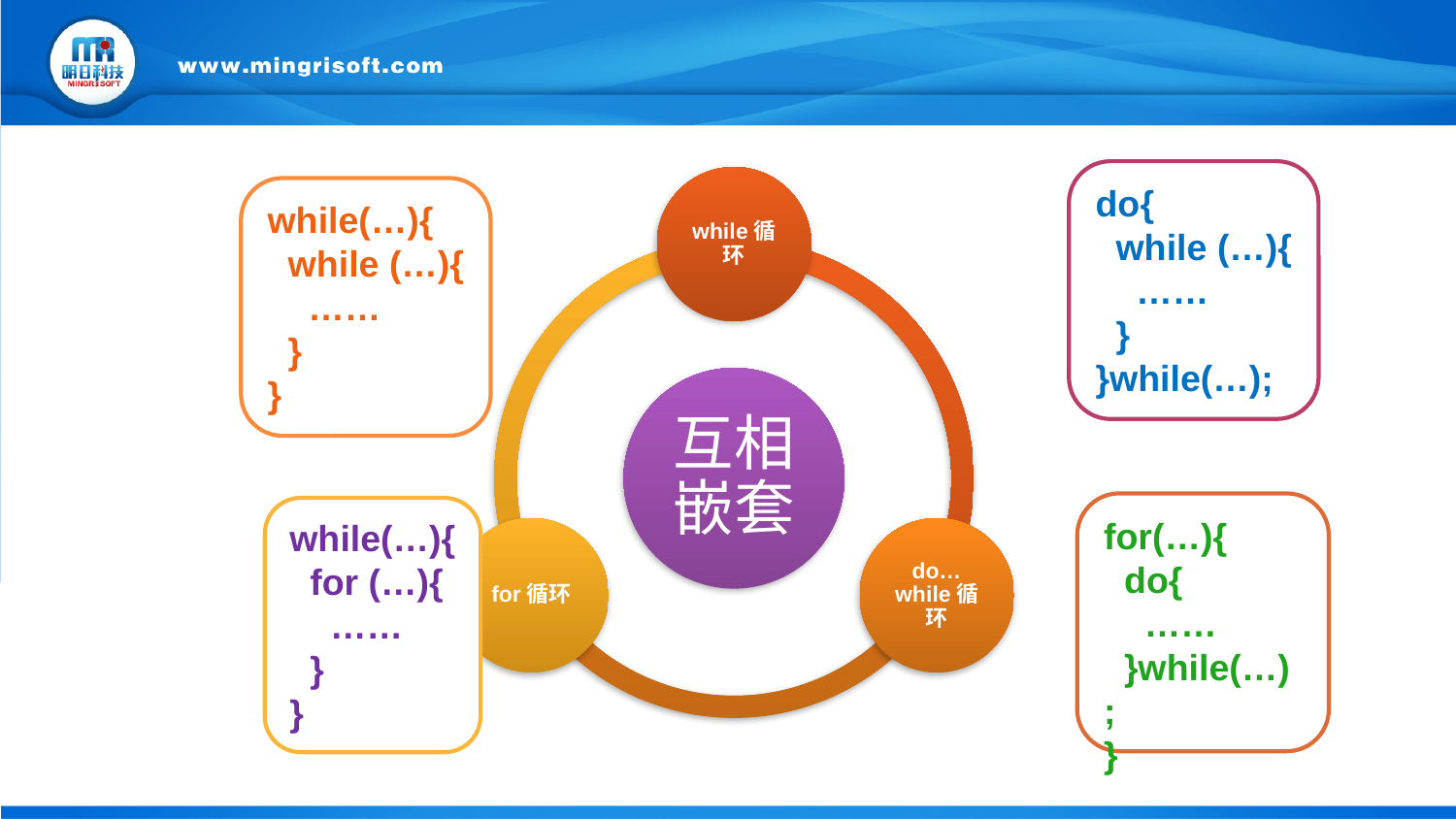

do{
  while (…){
    ……
  }
}while(…);
互相嵌套
while循环
do…while循环
for循环
while(…){
  while (…){
    ……
  }
}
for(…){
  do{
    ……
  }while(…);
}
while(…){
  for (…){
    ……
  }
}